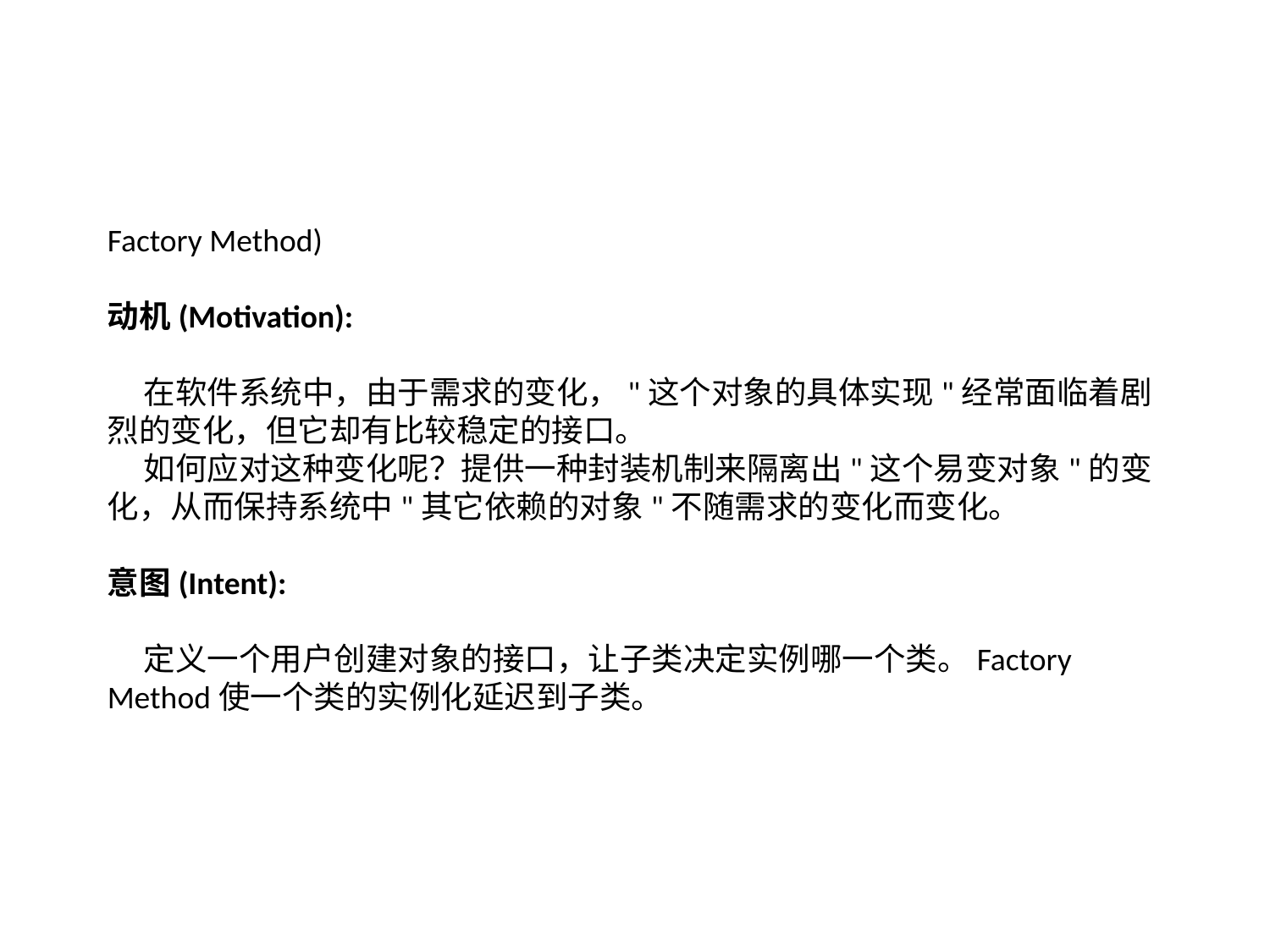

Factory Method)

动机(Motivation):

    在软件系统中，由于需求的变化，"这个对象的具体实现"经常面临着剧烈的变化，但它却有比较稳定的接口。
    如何应对这种变化呢？提供一种封装机制来隔离出"这个易变对象"的变化，从而保持系统中"其它依赖的对象"不随需求的变化而变化。

意图(Intent):

    定义一个用户创建对象的接口，让子类决定实例哪一个类。Factory Method使一个类的实例化延迟到子类。